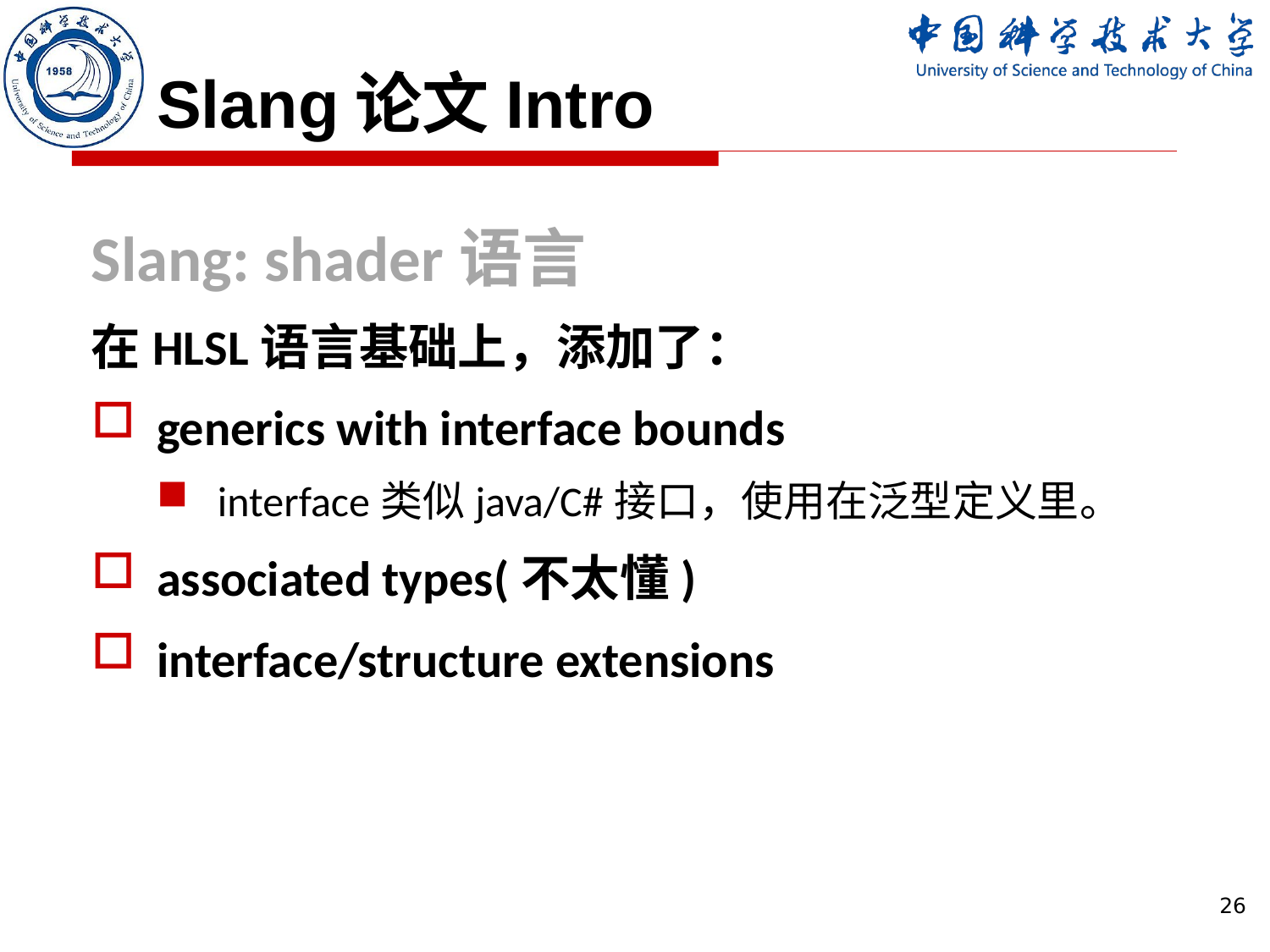

# Slang论文Intro
Slang: shader语言
在HLSL语言基础上，添加了：
generics with interface bounds
interface类似java/C#接口，使用在泛型定义里。
associated types(不太懂)
interface/structure extensions

26